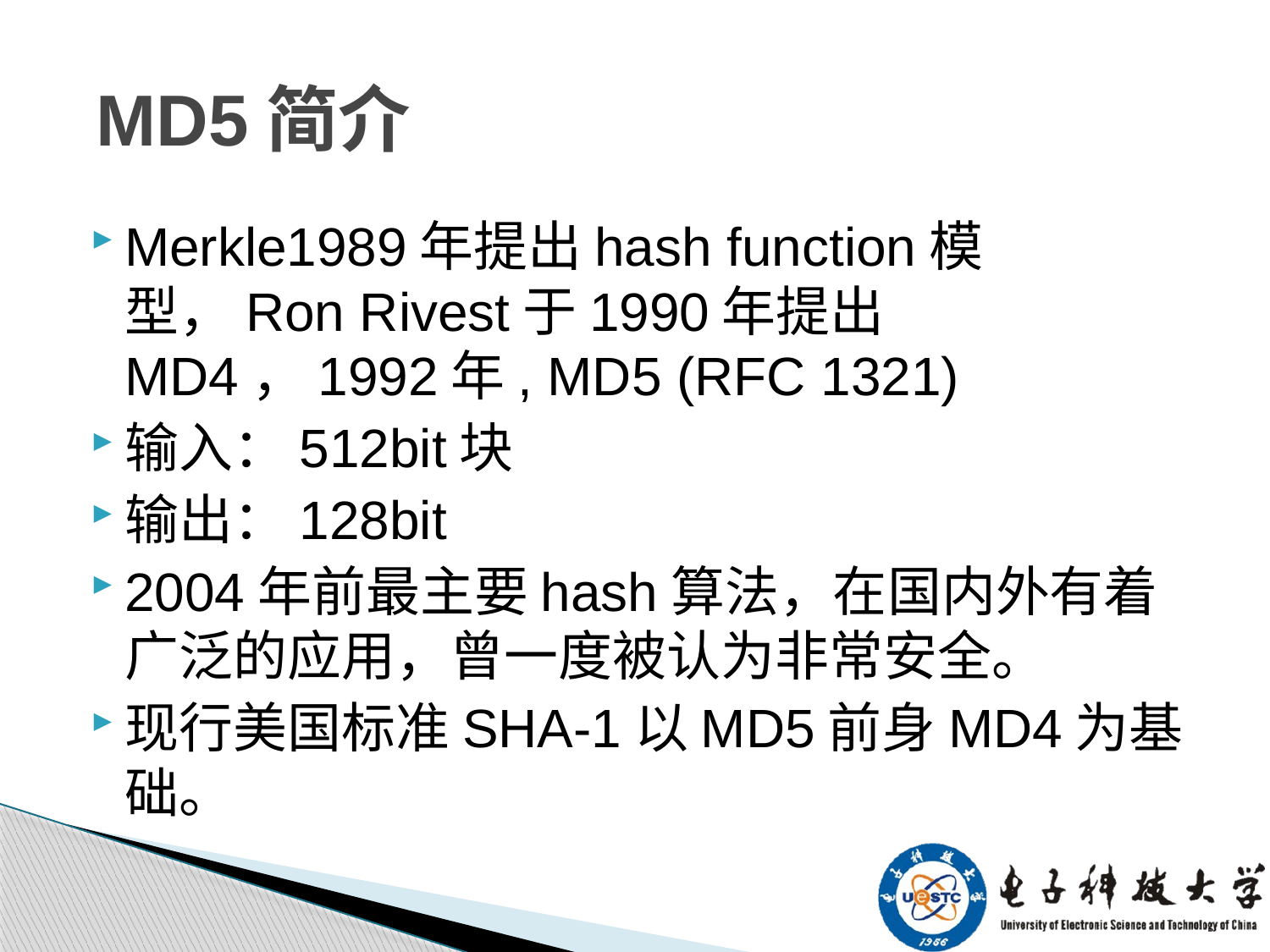

# MD5简介

Merkle1989年提出hash function模型，Ron Rivest于1990年提出MD4，1992年, MD5 (RFC 1321)
输入：512bit块
输出：128bit
2004年前最主要hash算法，在国内外有着广泛的应用，曾一度被认为非常安全。
现行美国标准SHA-1以MD5前身MD4为基础。